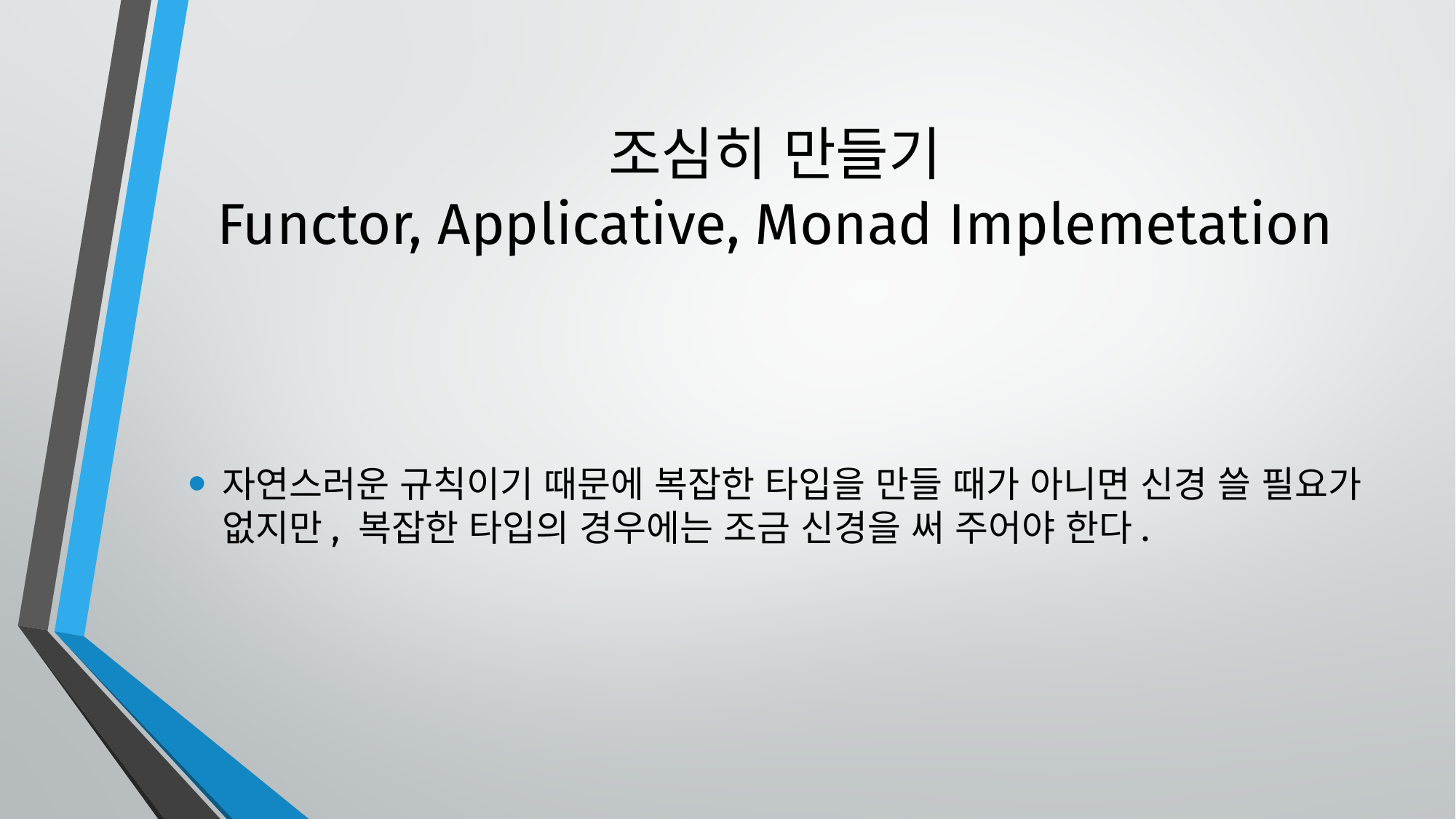

# 조심히 만들기 Functor, Applicative, Monad Implemetation
자연스러운 규칙이기 때문에 복잡한 타입을 만들 때가 아니면 신경 쓸 필요가 없지만, 복잡한 타입의 경우에는 조금 신경을 써 주어야 한다.